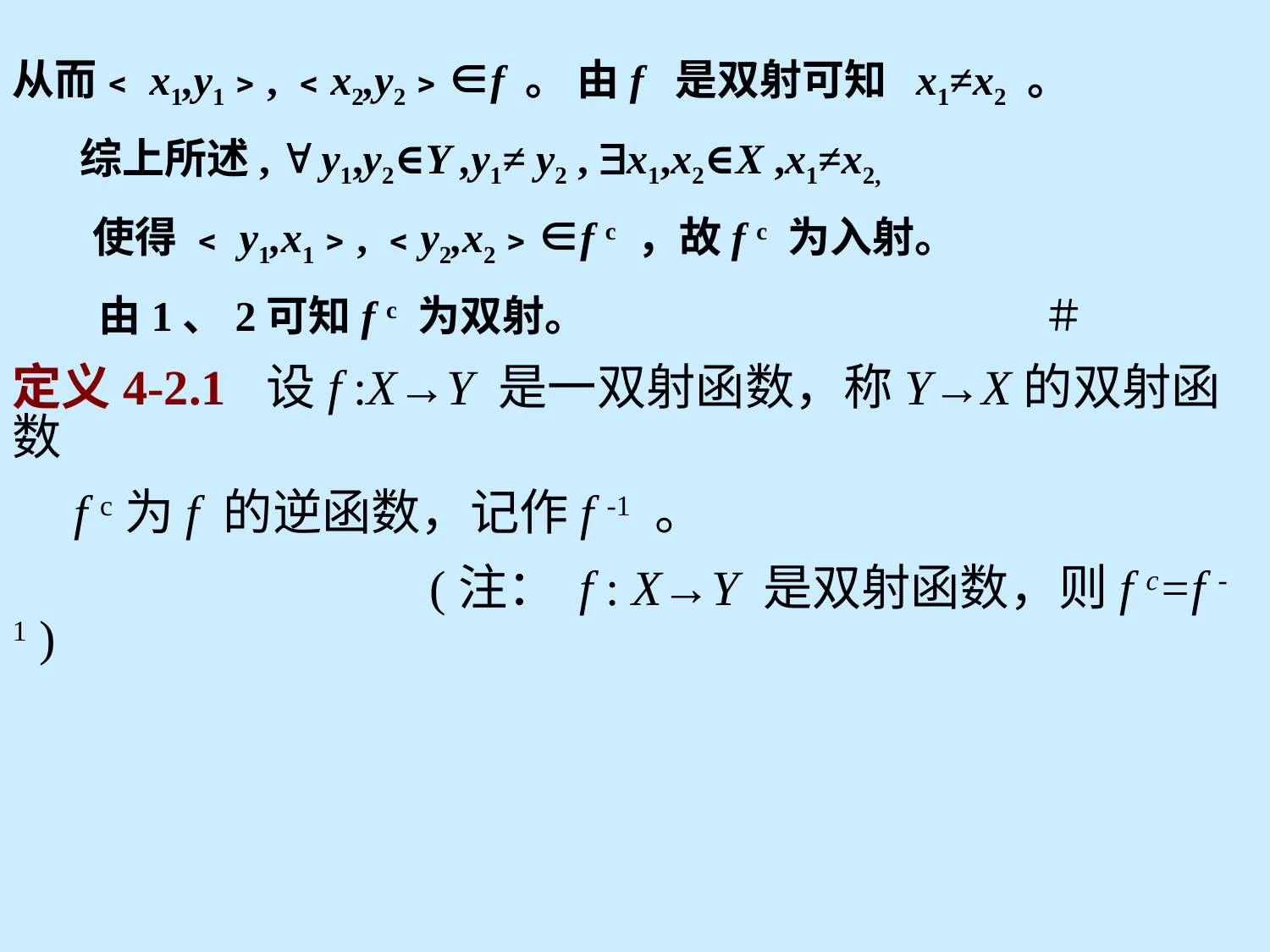

从而﹤x1,y1﹥, ﹤x2,y2﹥∈f 。 由f  是双射可知  x1≠x2 。
      综上所述, ∀ y1,y2∈Y ,y1≠ y2 , ∃x1,x2∈X ,x1≠x2,
            使得 ﹤y1,x1﹥, ﹤y2,x2﹥∈f c ，故f c 为入射。
        由1、2可知f c 为双射。                                                ＃
定义4-2.1	设f :X→Y 是一双射函数，称Y→X的双射函数
     f c为f 的逆函数，记作f -1 。
                                  (注： f : X→Y 是双射函数，则f c=f -1 )